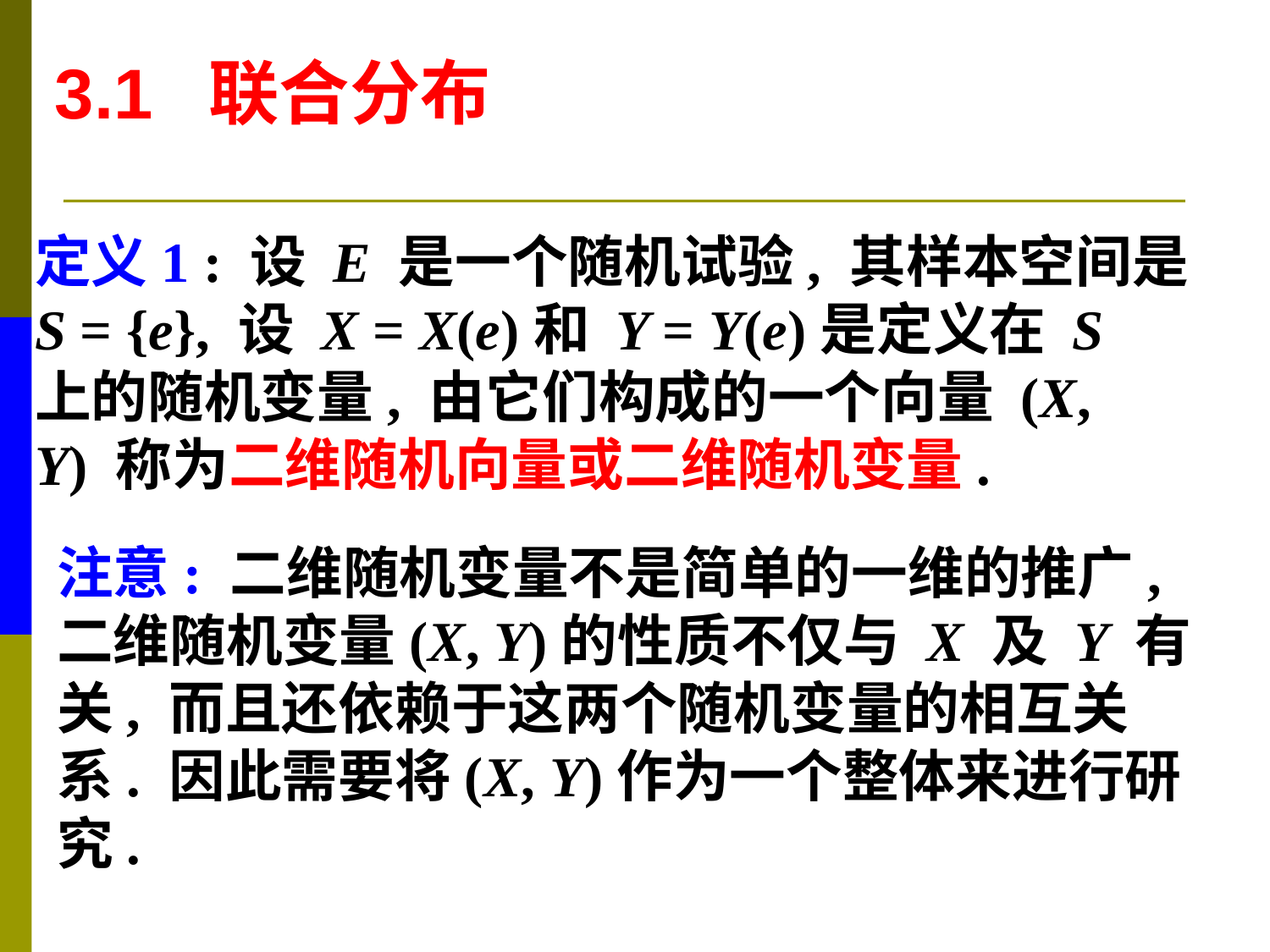

3.1  联合分布
定义1 : 设 E 是一个随机试验, 其样本空间是
S = {e}, 设 X = X(e)和 Y = Y(e)是定义在 S
上的随机变量, 由它们构成的一个向量 (X,
Y) 称为二维随机向量或二维随机变量.
注意: 二维随机变量不是简单的一维的推广,
二维随机变量(X, Y)的性质不仅与 X 及 Y 有
关, 而且还依赖于这两个随机变量的相互关
系. 因此需要将(X, Y)作为一个整体来进行研
究.